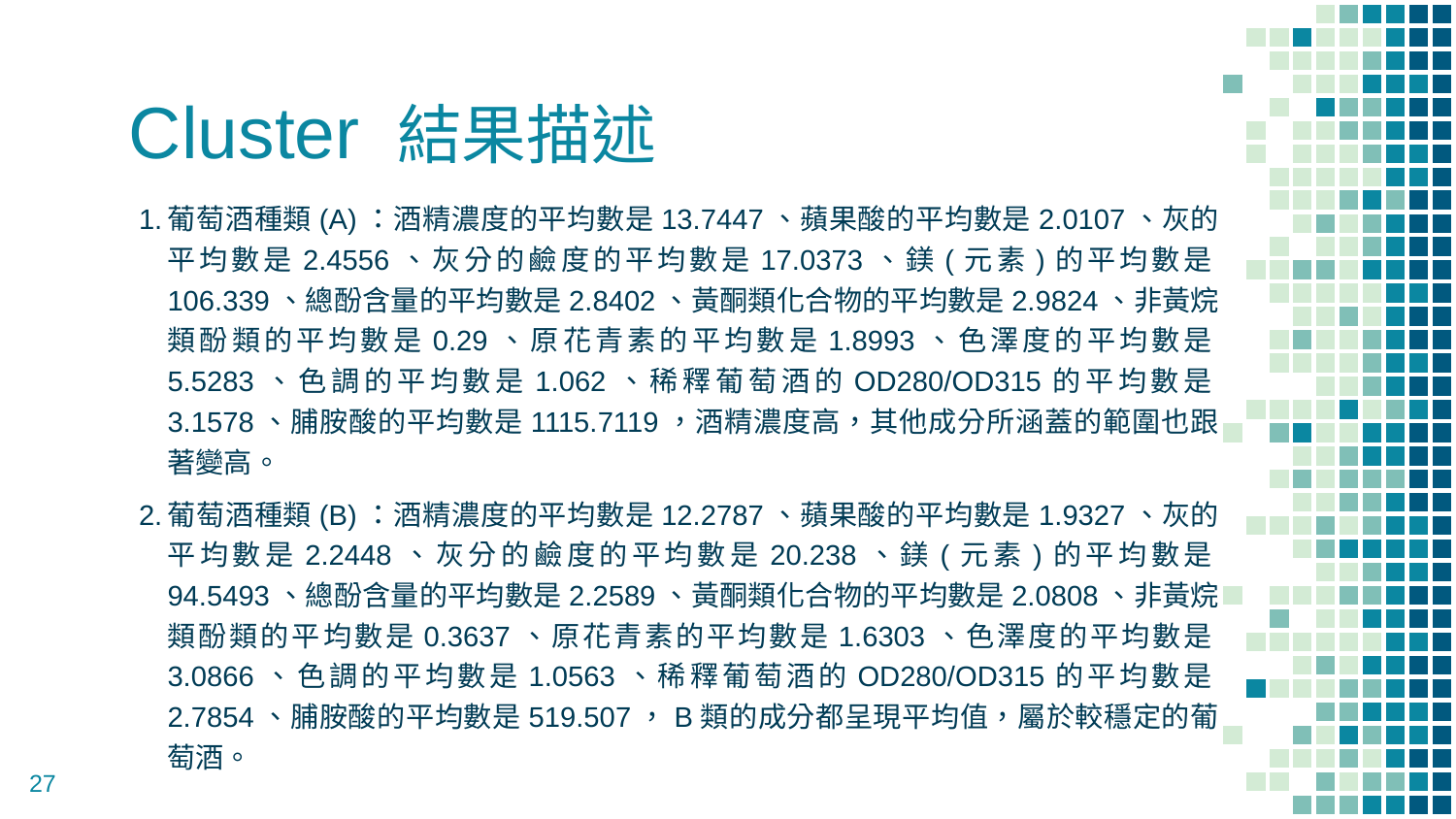

# Cluster 結果描述
葡萄酒種類(A)：酒精濃度的平均數是13.7447、蘋果酸的平均數是2.0107、灰的平均數是2.4556、灰分的鹼度的平均數是17.0373、鎂(元素)的平均數是106.339、總酚含量的平均數是2.8402、黃酮類化合物的平均數是2.9824、非黃烷類酚類的平均數是0.29、原花青素的平均數是1.8993、色澤度的平均數是5.5283、色調的平均數是1.062、稀釋葡萄酒的OD280/OD315的平均數是3.1578、脯胺酸的平均數是1115.7119，酒精濃度高，其他成分所涵蓋的範圍也跟著變高。
葡萄酒種類(B)：酒精濃度的平均數是12.2787、蘋果酸的平均數是1.9327、灰的平均數是2.2448、灰分的鹼度的平均數是20.238、鎂(元素)的平均數是94.5493、總酚含量的平均數是2.2589、黃酮類化合物的平均數是2.0808、非黃烷類酚類的平均數是0.3637、原花青素的平均數是1.6303、色澤度的平均數是3.0866、色調的平均數是1.0563、稀釋葡萄酒的OD280/OD315的平均數是2.7854、脯胺酸的平均數是519.507，B類的成分都呈現平均值，屬於較穩定的葡萄酒。
27